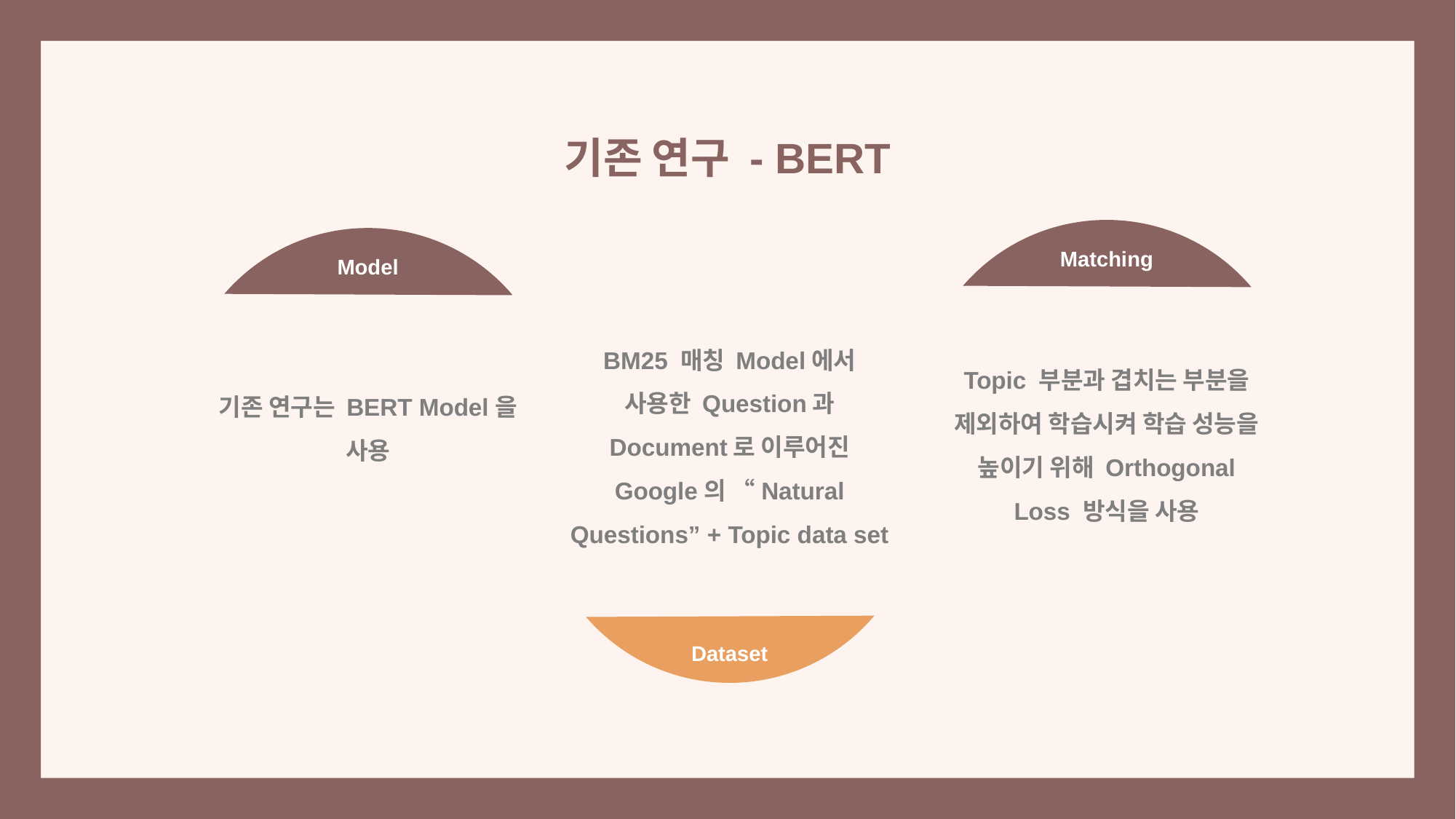

기존 연구 - BERT

Matching

Model

Dataset
BM25 매칭 Model에서 사용한 Question과 Document로 이루어진 Google의 “Natural Questions” + Topic data set
Topic 부분과 겹치는 부분을 제외하여 학습시켜 학습 성능을 높이기 위해 Orthogonal Loss 방식을 사용
기존 연구는 BERT Model을 사용